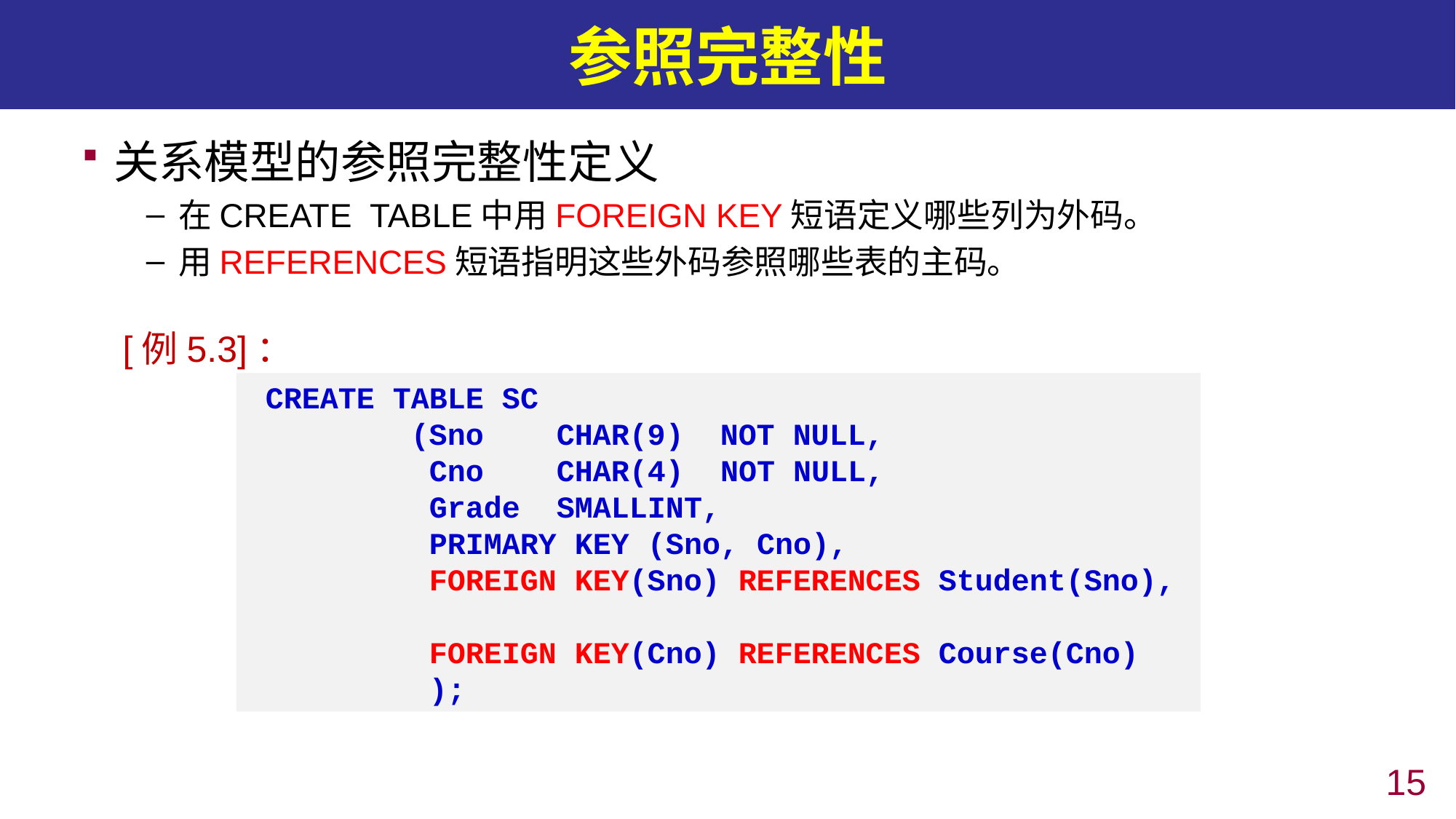

# 参照完整性
关系模型的参照完整性定义
在CREATE  TABLE中用FOREIGN KEY短语定义哪些列为外码。
用REFERENCES短语指明这些外码参照哪些表的主码。

    [例5.3]：
 CREATE TABLE SC
         (Sno    CHAR(9)  NOT NULL,
          Cno    CHAR(4)  NOT NULL,
          Grade  SMALLINT,
          PRIMARY KEY (Sno, Cno),
          FOREIGN KEY(Sno) REFERENCES Student(Sno),
          FOREIGN KEY(Cno) REFERENCES Course(Cno)
          );
15